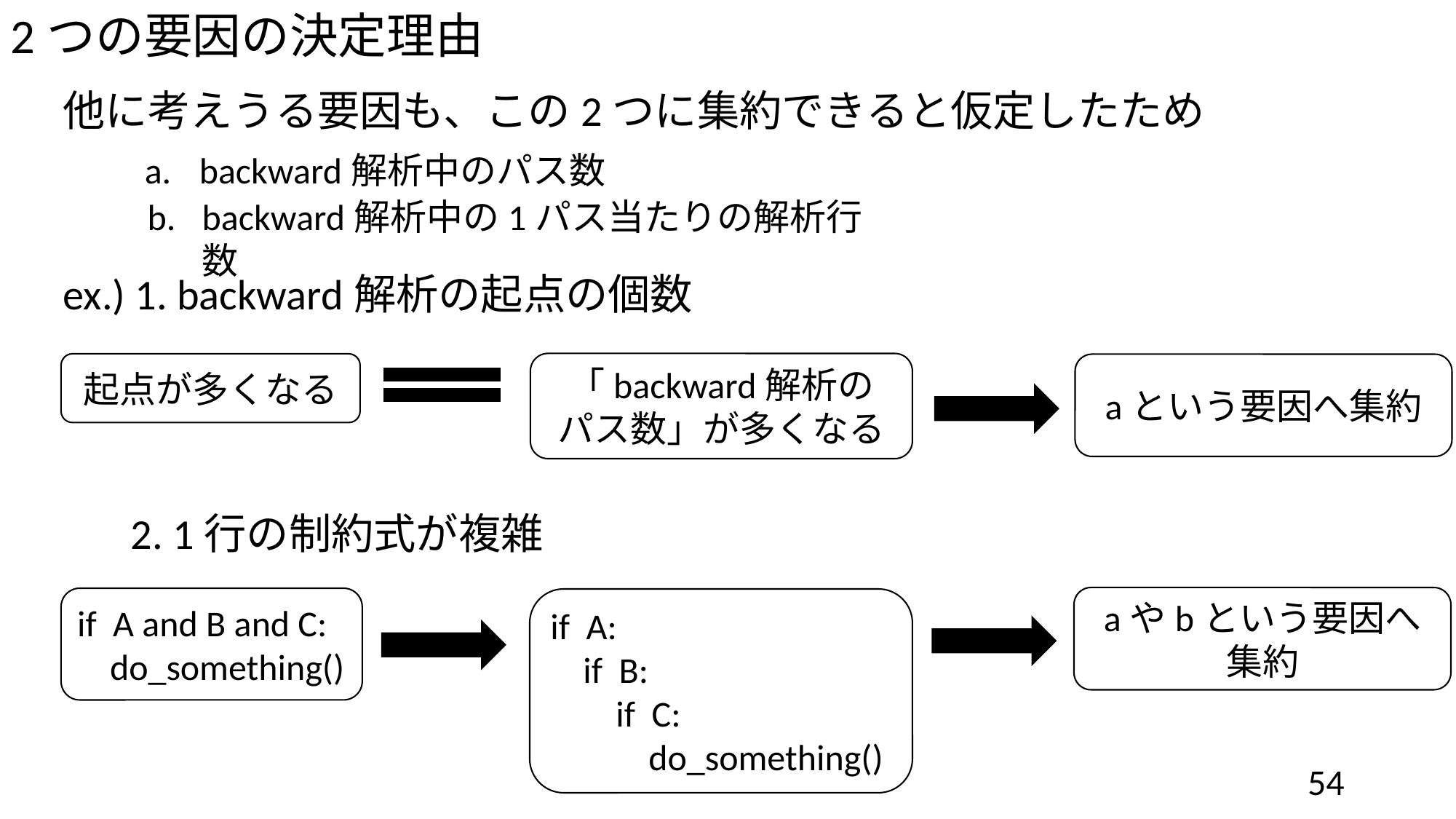

2つの要因の決定理由
他に考えうる要因も、この2つに集約できると仮定したため

ex.) 1. backward解析の起点の個数

       2. 1行の制約式が複雑

backward解析中のパス数
backward解析中の1パス当たりの解析行数
「backward解析の
パス数」が多くなる
起点が多くなる
aという要因へ集約

aやbという要因へ集約
if  A and B and C:
    do_something()
if  A:
    if  B:
        if  C:
            do_something()

54